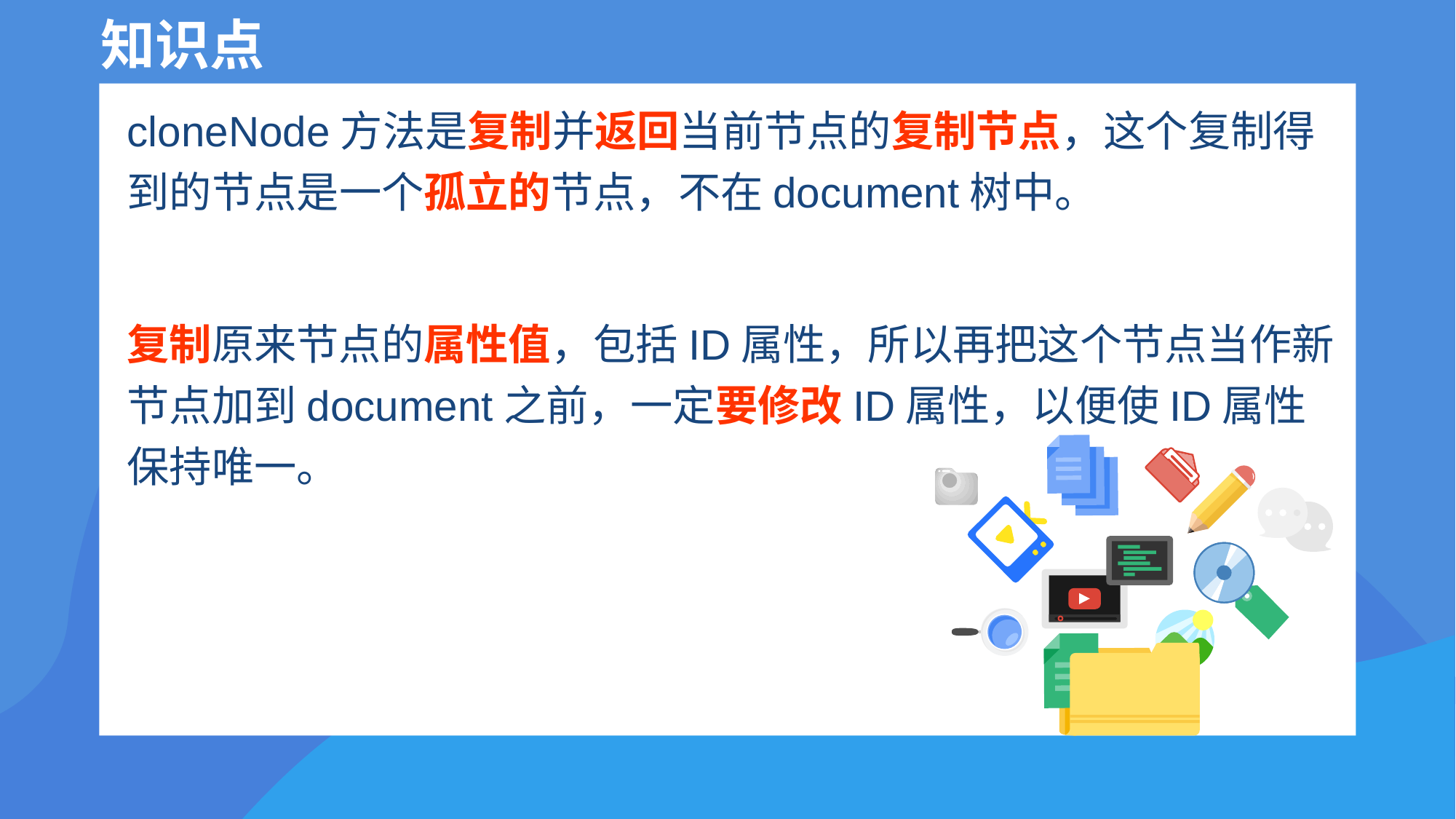

# 知识点
cloneNode方法是复制并返回当前节点的复制节点，这个复制得到的节点是一个孤立的节点，不在document树中。

复制原来节点的属性值，包括ID属性，所以再把这个节点当作新节点加到document之前，一定要修改ID属性，以便使ID属性保持唯一。